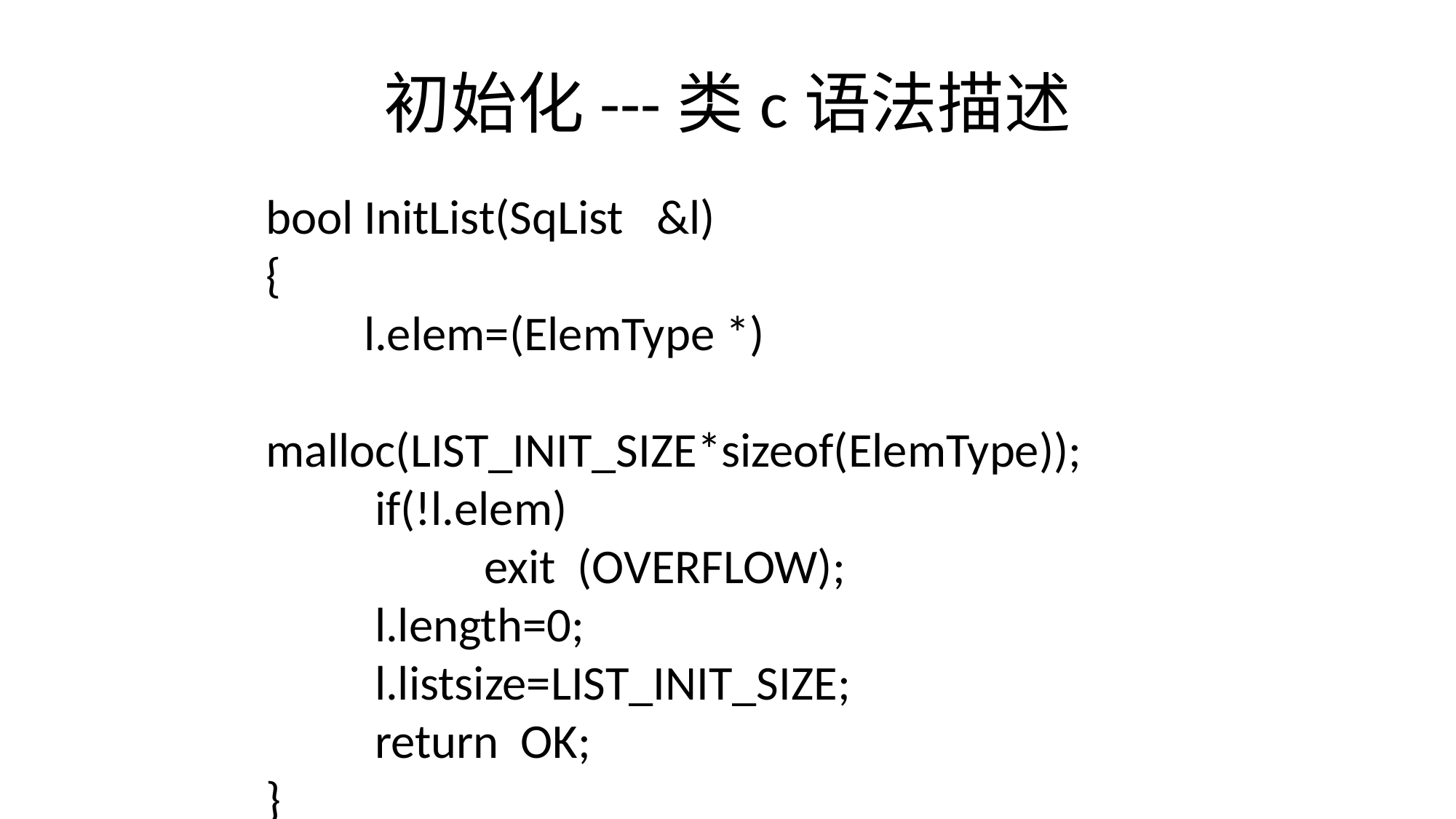

# 初始化---类c语法描述
bool InitList(SqList   &l)
{
         l.elem=(ElemType *)
            malloc(LIST_INIT_SIZE*sizeof(ElemType));
	if(!l.elem)
		exit  (OVERFLOW);
	l.length=0;
	l.listsize=LIST_INIT_SIZE;
	return  OK;
}